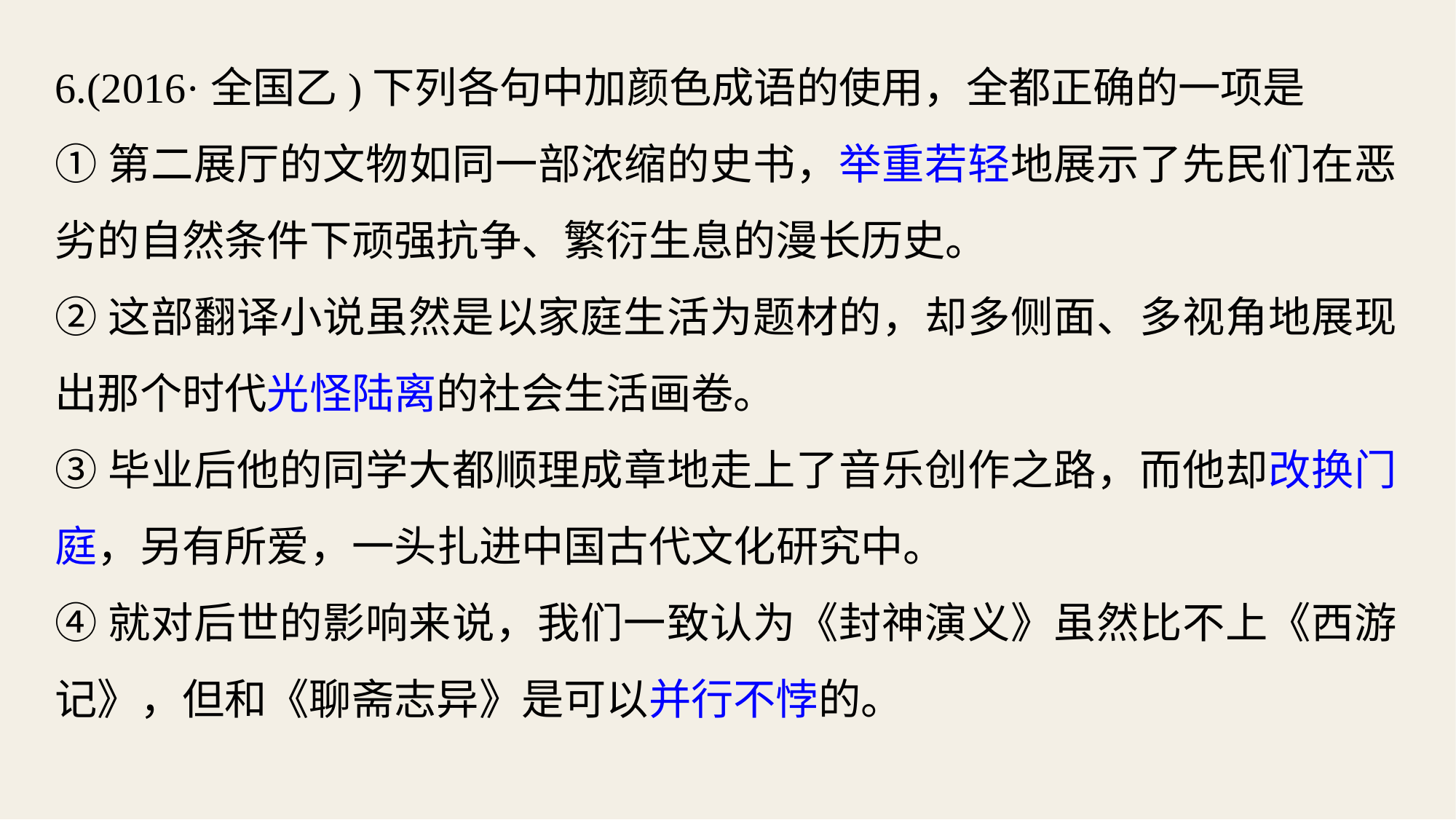

6.(2016·全国乙)下列各句中加颜色成语的使用，全都正确的一项是
①第二展厅的文物如同一部浓缩的史书，举重若轻地展示了先民们在恶劣的自然条件下顽强抗争、繁衍生息的漫长历史。
②这部翻译小说虽然是以家庭生活为题材的，却多侧面、多视角地展现出那个时代光怪陆离的社会生活画卷。
③毕业后他的同学大都顺理成章地走上了音乐创作之路，而他却改换门庭，另有所爱，一头扎进中国古代文化研究中。
④就对后世的影响来说，我们一致认为《封神演义》虽然比不上《西游记》，但和《聊斋志异》是可以并行不悖的。